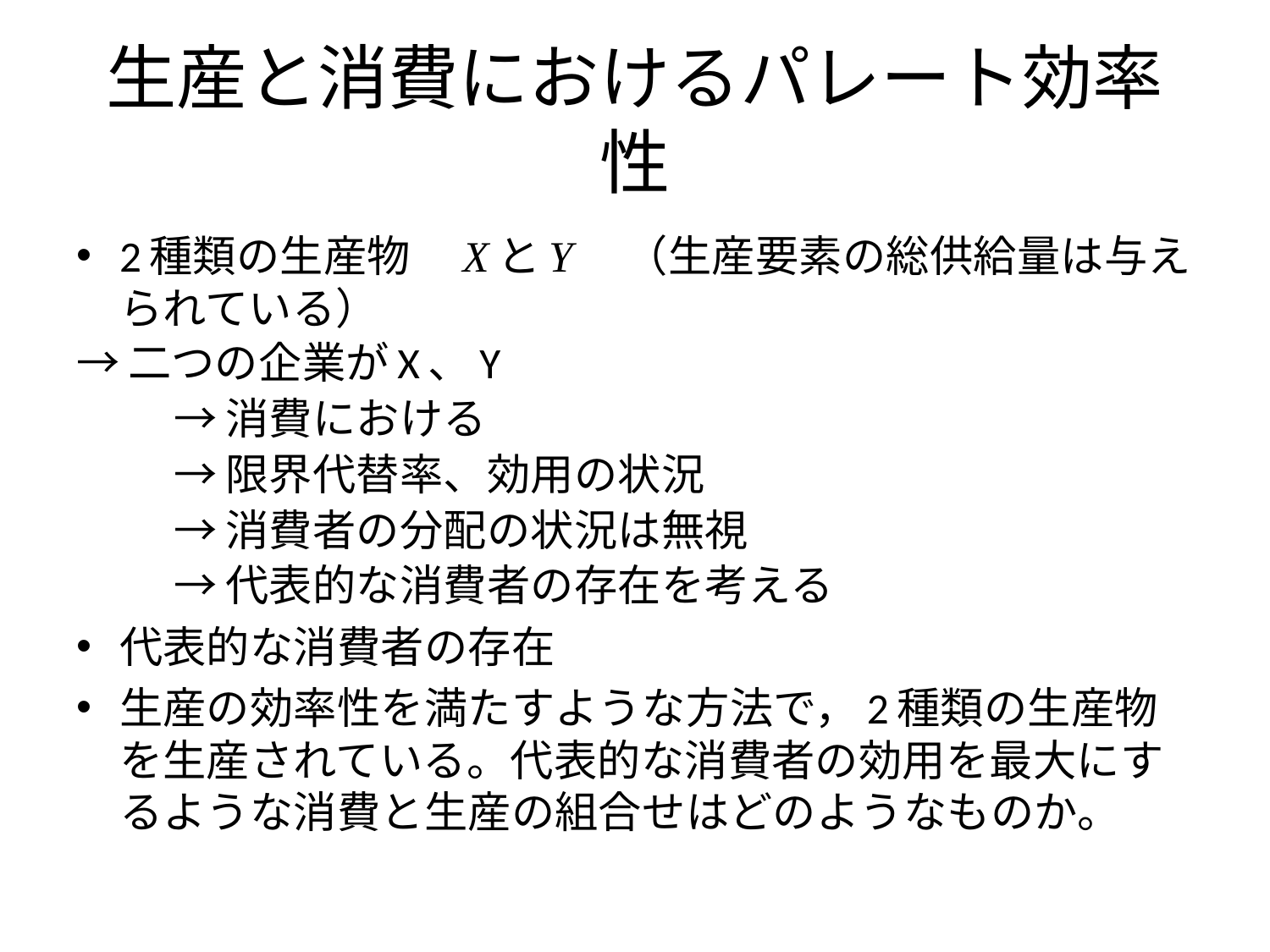

# 生産と消費におけるパレート効率性
2種類の生産物　XとY　（生産要素の総供給量は与えられている）
→二つの企業がX、Y
	→消費における
		→限界代替率、効用の状況
			→消費者の分配の状況は無視
				→代表的な消費者の存在を考える
代表的な消費者の存在
生産の効率性を満たすような方法で，2種類の生産物を生産されている。代表的な消費者の効用を最大にするような消費と生産の組合せはどのようなものか。